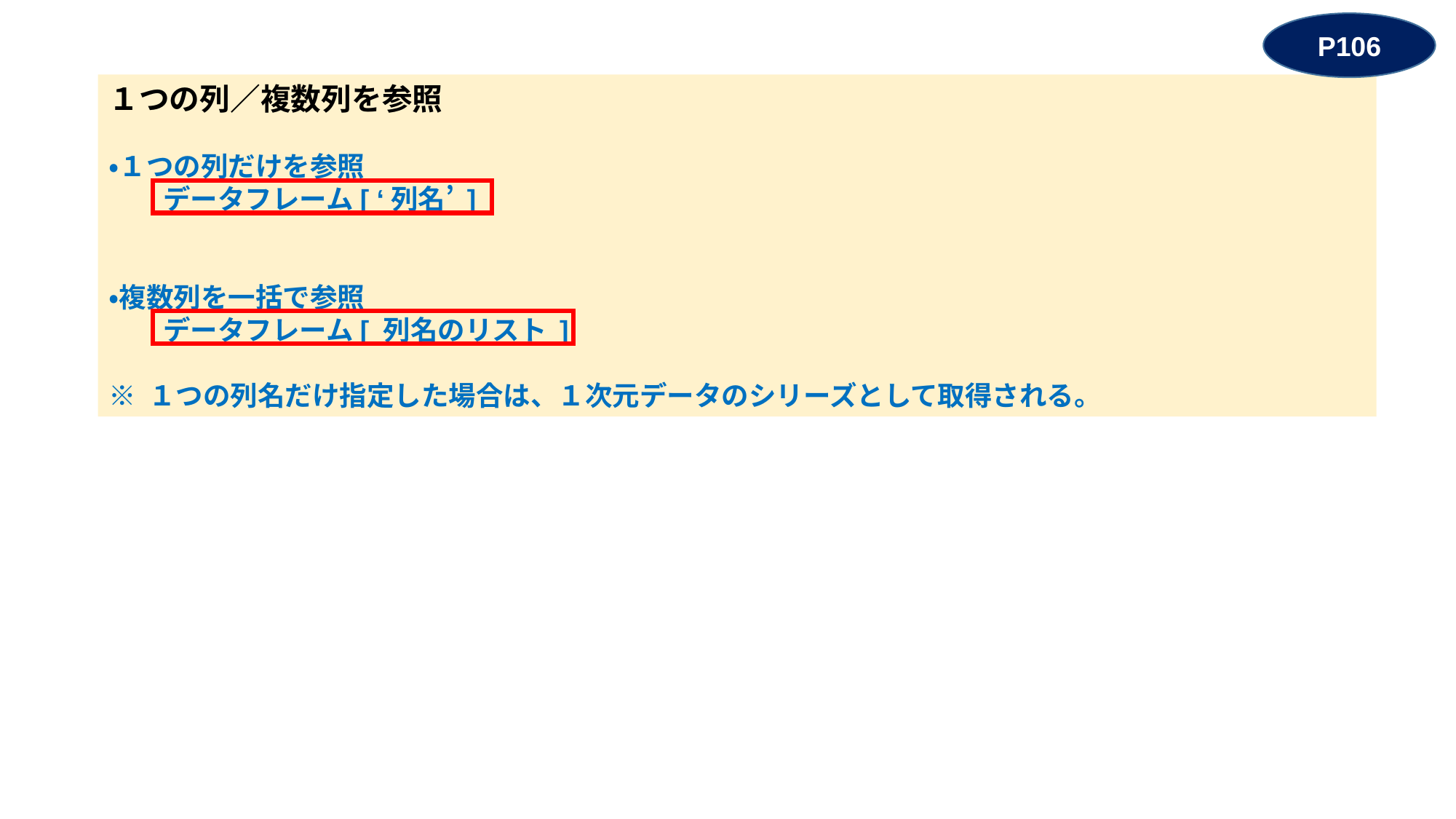

P106
１つの列／複数列を参照

・１つの列だけを参照
　　データフレーム[ ‘列名’ ]

・複数列を一括で参照
　　データフレーム[ 列名のリスト ]

※ １つの列名だけ指定した場合は、１次元データのシリーズとして取得される。